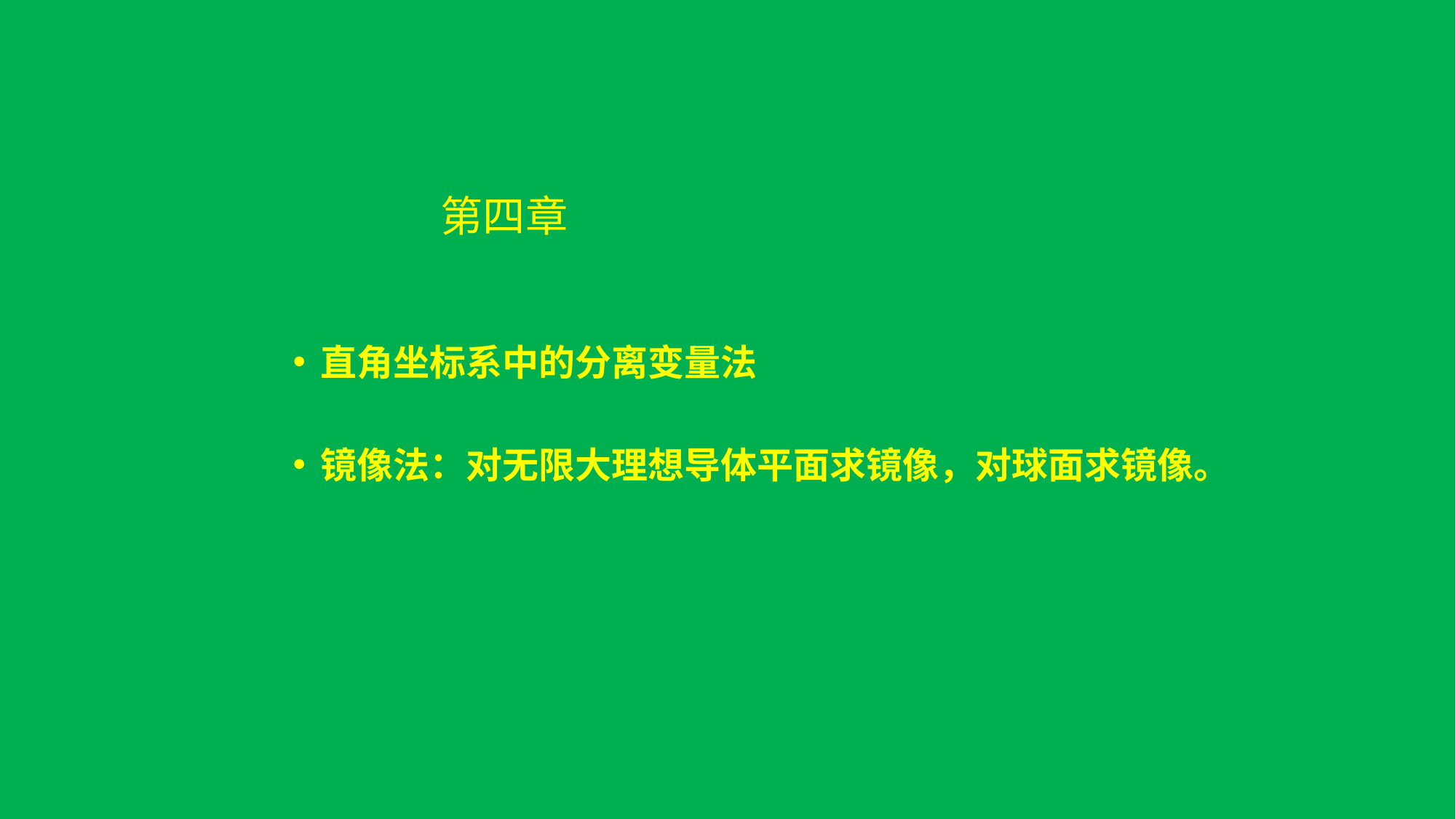

# 第四章
直角坐标系中的分离变量法
镜像法：对无限大理想导体平面求镜像，对球面求镜像。